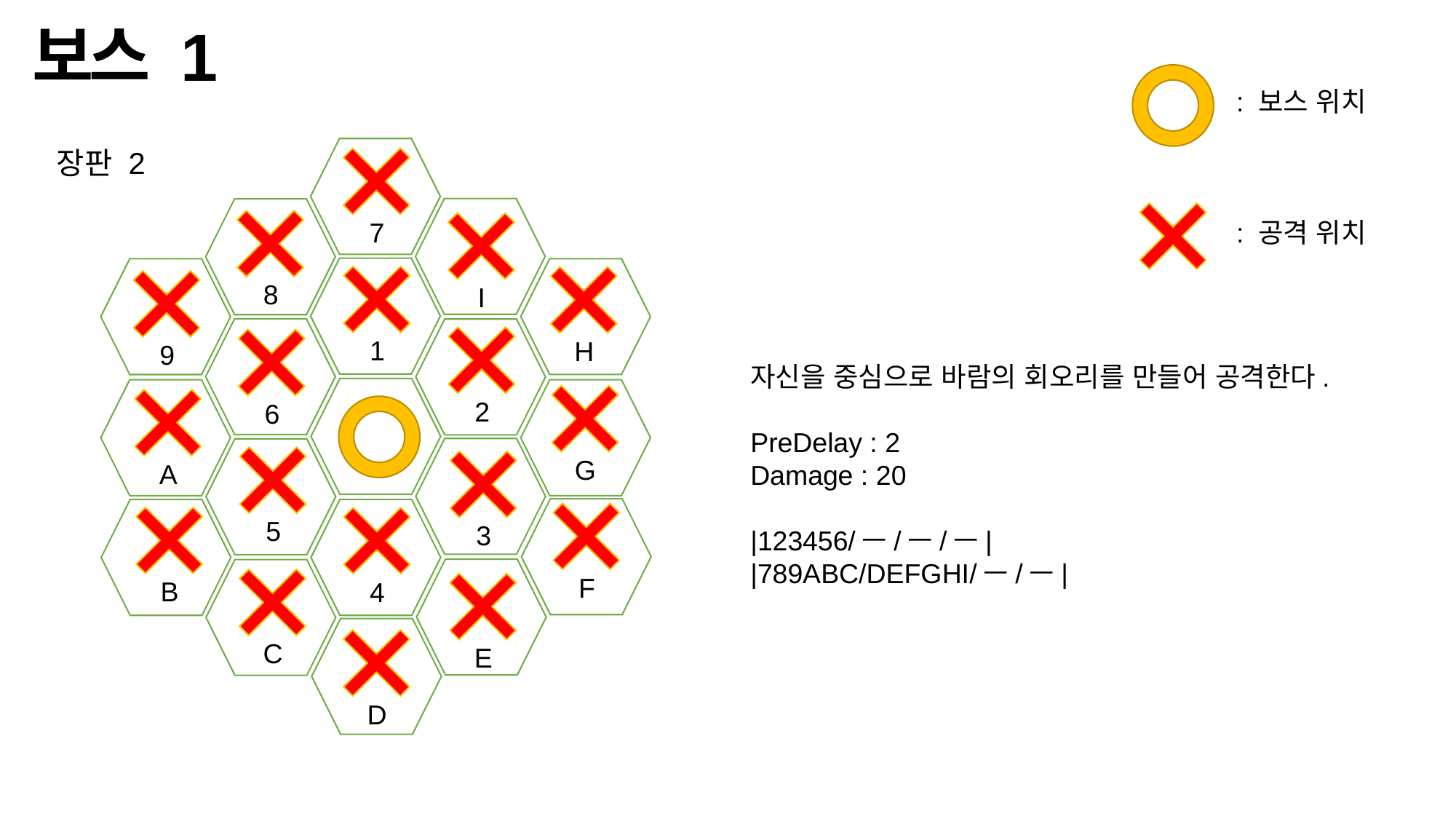

# 보스 1

 : 보스 위치

7
장판 2

8

I

 : 공격 위치

1

H

9

2

6

자신을 중심으로 바람의 회오리를 만들어 공격한다.

PreDelay : 2
Damage : 20

|123456/ㅡ/ㅡ/ㅡ|
|789ABC/DEFGHI/ㅡ/ㅡ|

G

A

5

3

F

B

4

C

E

D